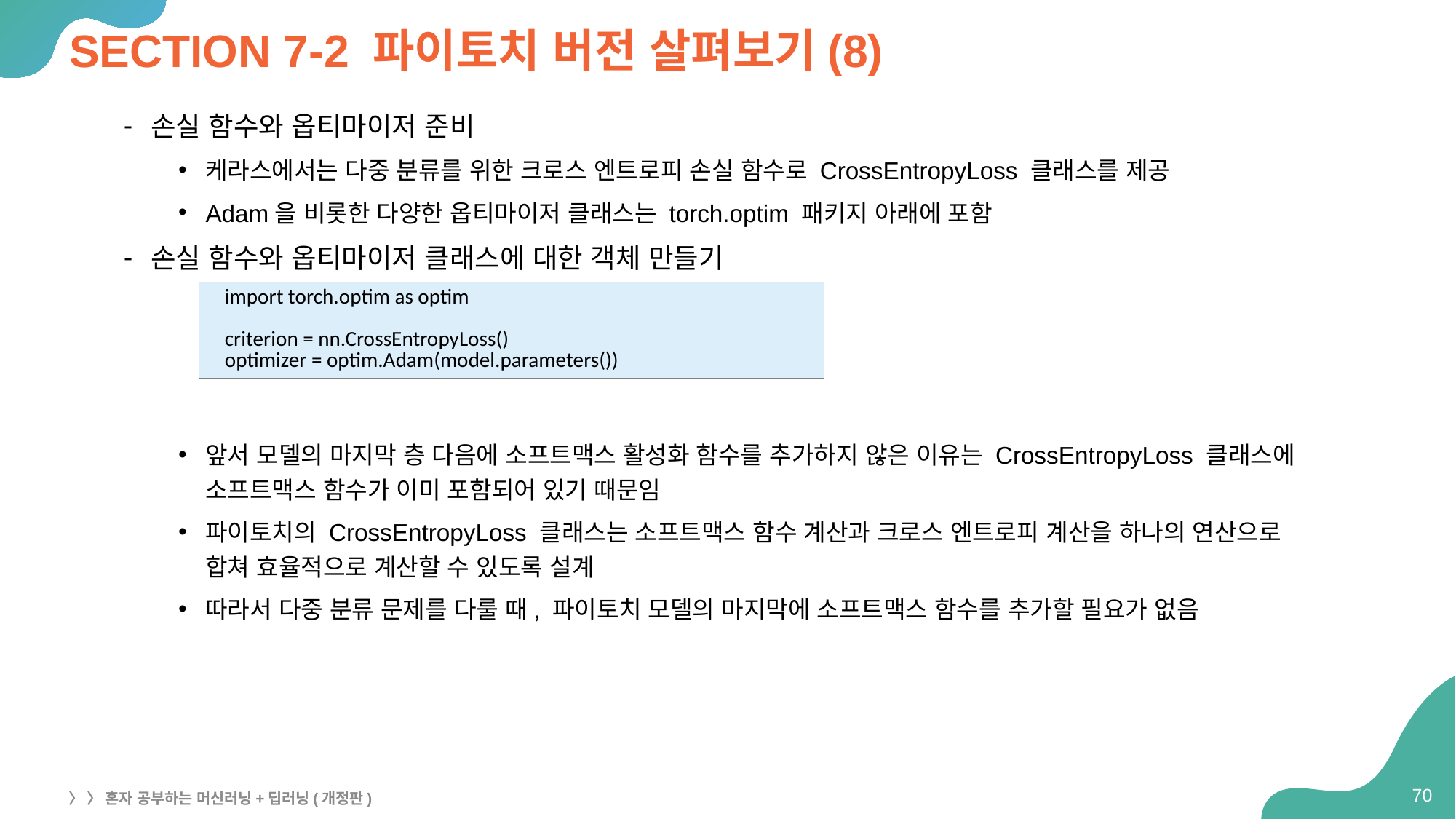

# SECTION 7-2 파이토치 버전 살펴보기(8)
손실 함수와 옵티마이저 준비
케라스에서는 다중 분류를 위한 크로스 엔트로피 손실 함수로 CrossEntropyLoss 클래스를 제공
Adam을 비롯한 다양한 옵티마이저 클래스는 torch.optim 패키지 아래에 포함
손실 함수와 옵티마이저 클래스에 대한 객체 만들기

앞서 모델의 마지막 층 다음에 소프트맥스 활성화 함수를 추가하지 않은 이유는 CrossEntropyLoss 클래스에
소프트맥스 함수가 이미 포함되어 있기 때문임
파이토치의 CrossEntropyLoss 클래스는 소프트맥스 함수 계산과 크로스 엔트로피 계산을 하나의 연산으로
합쳐 효율적으로 계산할 수 있도록 설계
따라서 다중 분류 문제를 다룰 때, 파이토치 모델의 마지막에 소프트맥스 함수를 추가할 필요가 없음
| import torch.optim as optim criterion = nn.CrossEntropyLoss() optimizer = optim.Adam(model.parameters()) |
| --- |
70
〉 〉 혼자 공부하는 머신러닝+딥러닝(개정판)